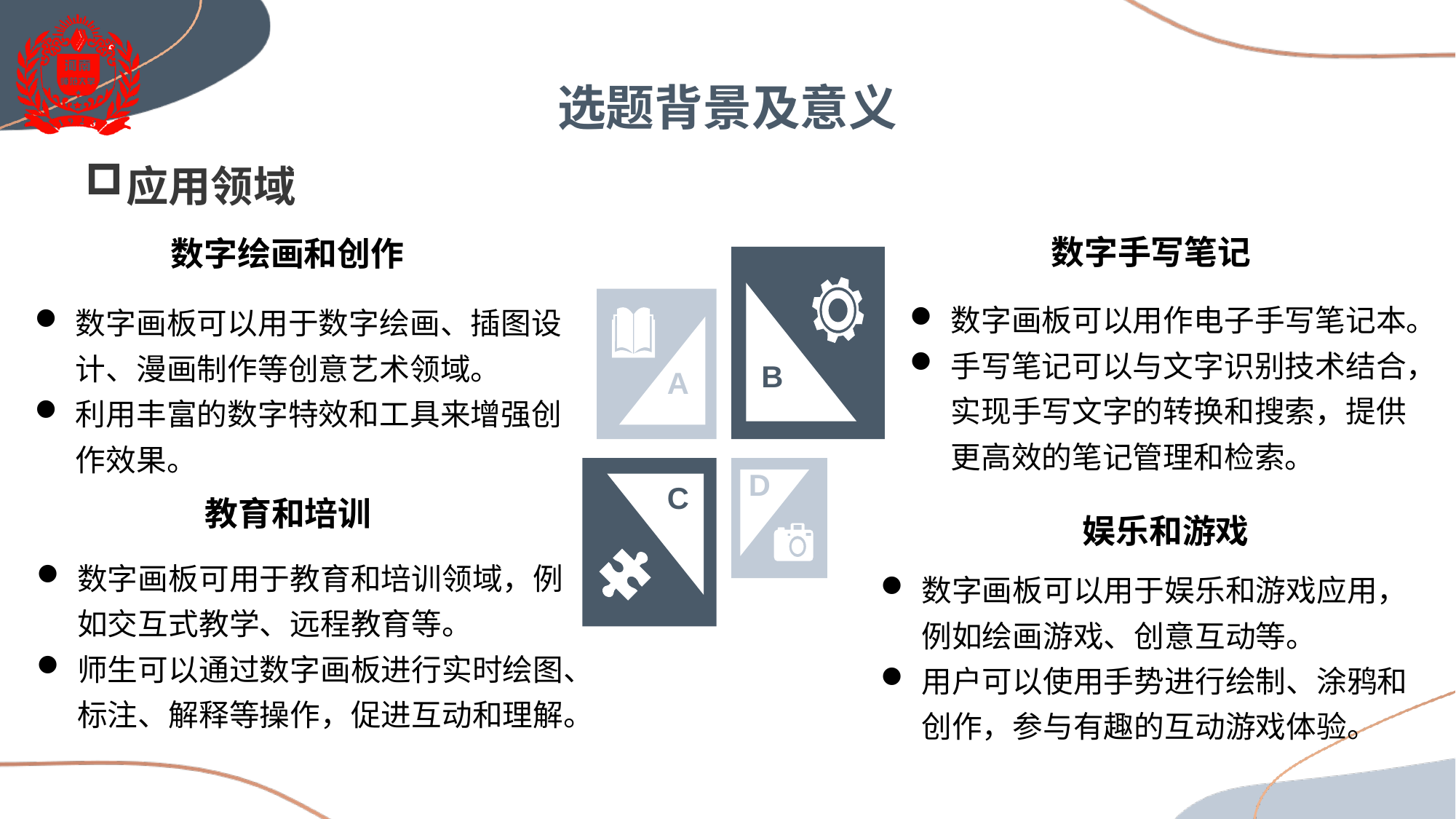

选题背景及意义
应用领域
数字手写笔记
数字画板可以用作电子手写笔记本。
手写笔记可以与文字识别技术结合，实现手写文字的转换和搜索，提供更高效的笔记管理和检索。
数字绘画和创作
数字画板可以用于数字绘画、插图设计、漫画制作等创意艺术领域。
利用丰富的数字特效和工具来增强创作效果。

B
A

D
C
教育和培训
数字画板可用于教育和培训领域，例如交互式教学、远程教育等。
师生可以通过数字画板进行实时绘图、标注、解释等操作，促进互动和理解。
娱乐和游戏
数字画板可以用于娱乐和游戏应用，例如绘画游戏、创意互动等。
用户可以使用手势进行绘制、涂鸦和创作，参与有趣的互动游戏体验。